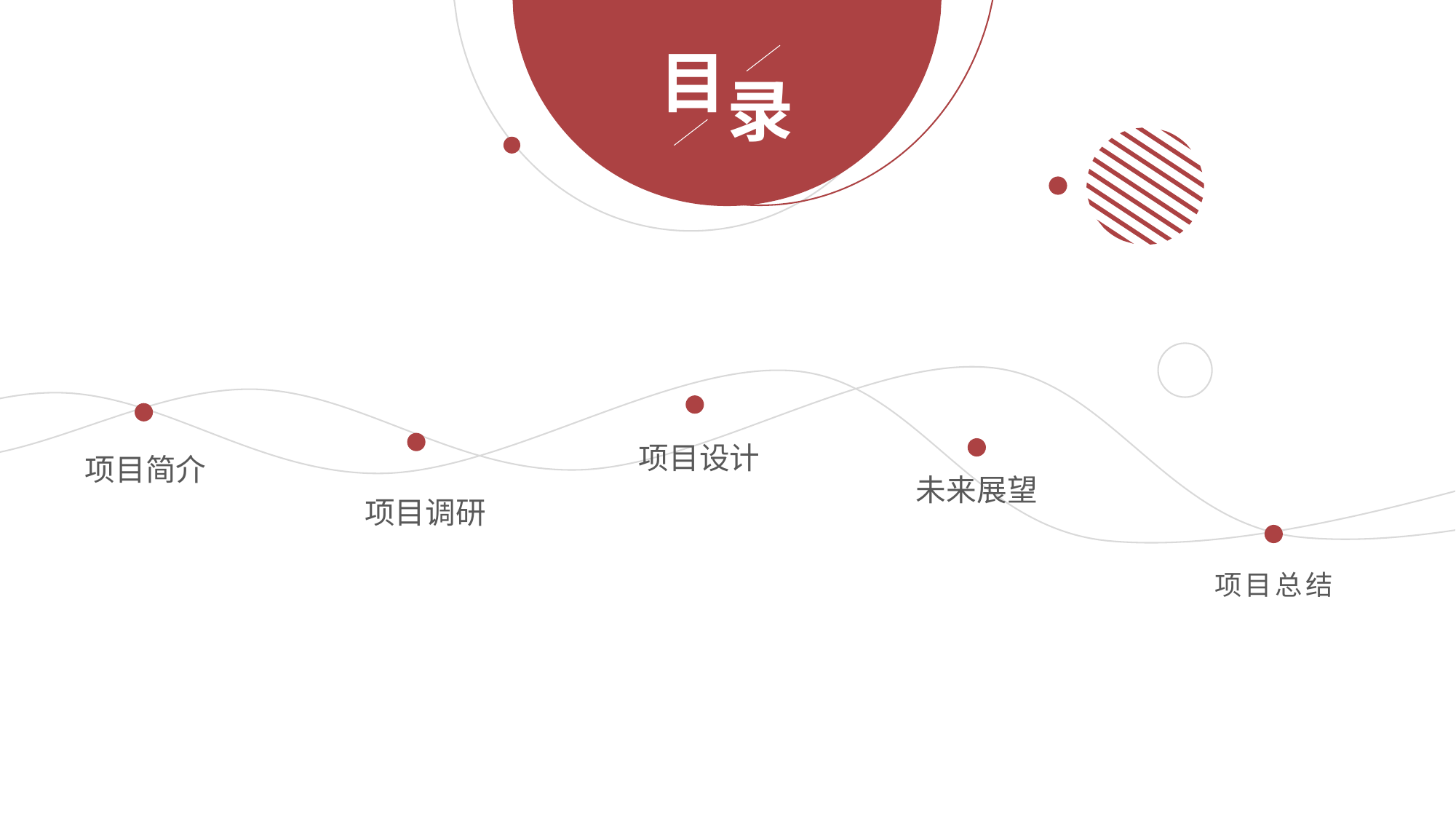

目
录

项目设计

项目简介
未来展望
项目调研

项目总结